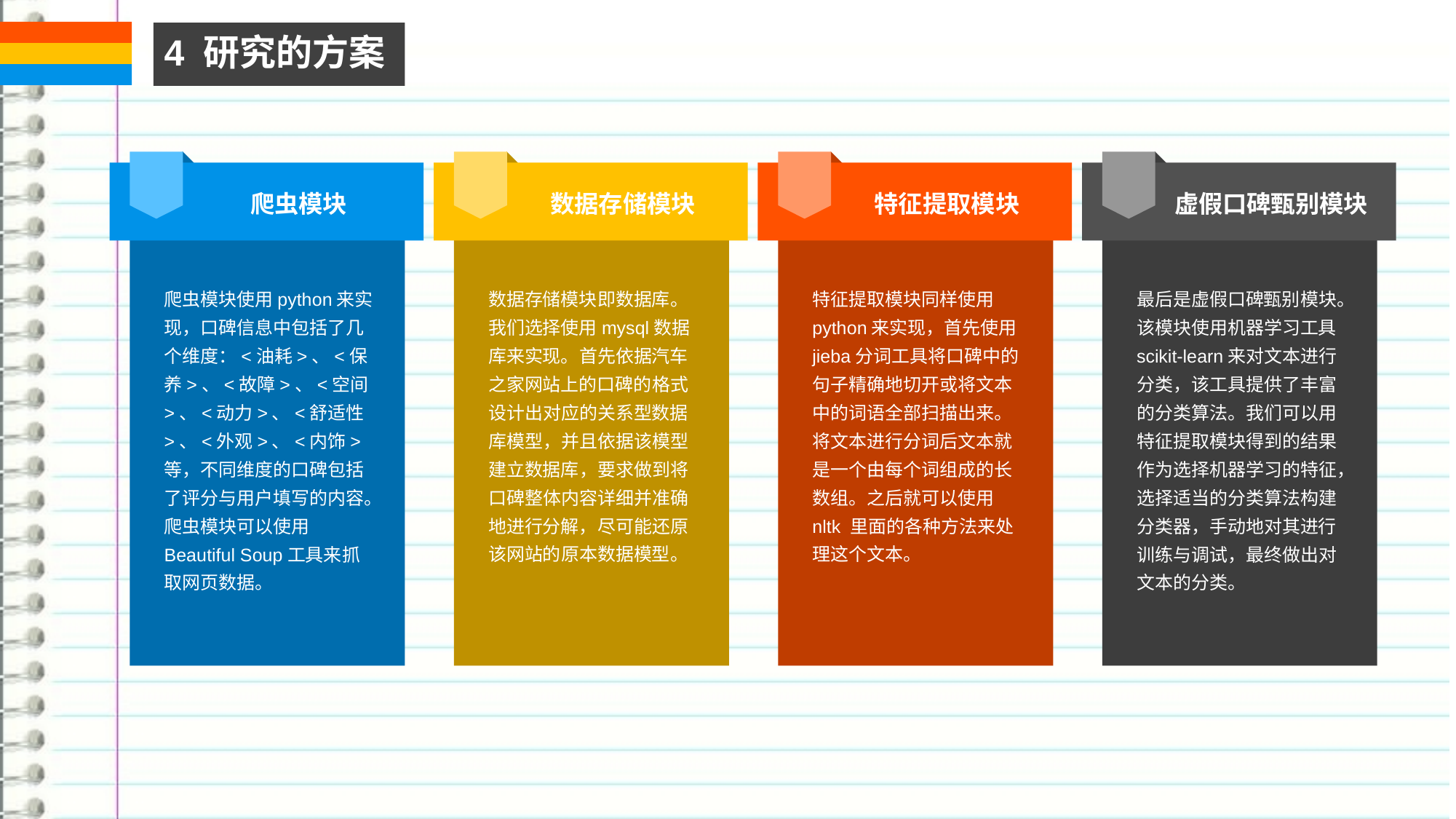

4 研究的方案

爬虫模块

爬虫模块使用python来实现，口碑信息中包括了几个维度：<油耗>、<保养>、<故障>、<空间>、<动力>、<舒适性>、<外观>、<内饰>等，不同维度的口碑包括了评分与用户填写的内容。爬虫模块可以使用Beautiful Soup工具来抓取网页数据。

数据存储模块

数据存储模块即数据库。我们选择使用mysql数据库来实现。首先依据汽车之家网站上的口碑的格式设计出对应的关系型数据库模型，并且依据该模型建立数据库，要求做到将口碑整体内容详细并准确地进行分解，尽可能还原该网站的原本数据模型。

特征提取模块

特征提取模块同样使用python来实现，首先使用jieba分词工具将口碑中的句子精确地切开或将文本中的词语全部扫描出来。将文本进行分词后文本就是一个由每个词组成的长数组。之后就可以使用nltk 里面的各种方法来处理这个文本。

虚假口碑甄别模块

最后是虚假口碑甄别模块。该模块使用机器学习工具scikit-learn来对文本进行分类，该工具提供了丰富的分类算法。我们可以用特征提取模块得到的结果作为选择机器学习的特征，选择适当的分类算法构建分类器，手动地对其进行训练与调试，最终做出对文本的分类。